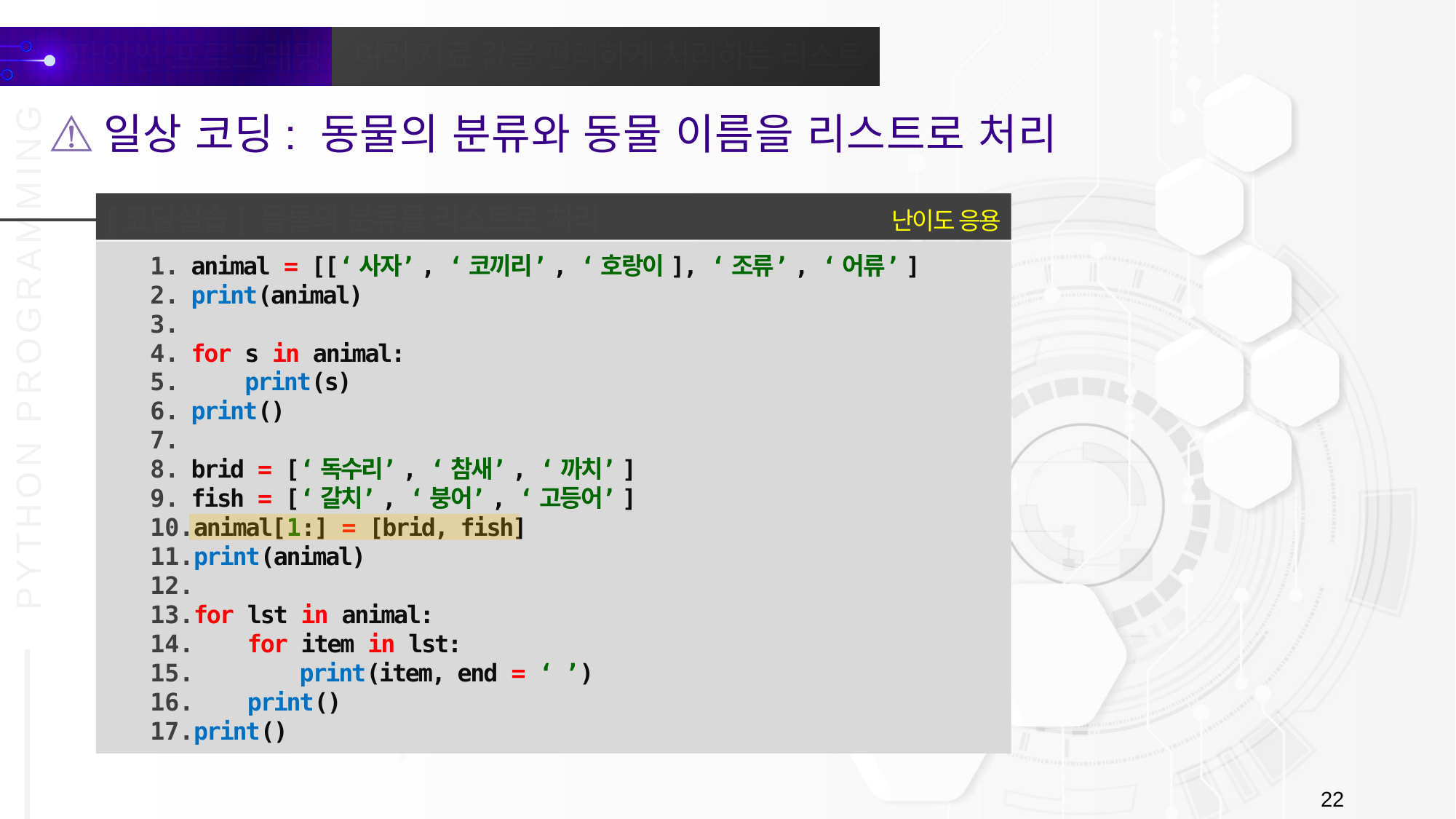

일상 코딩: 동물의 분류와 동물 이름을 리스트로 처리

난이도 응용
[코딩실습] 동물의 분류를 리스트로 처리
animal = [[‘사자’, ‘코끼리’, ‘호랑이], ‘조류’, ‘어류’]
print(animal)

for s in animal:
    print(s)
print()

brid = [‘독수리’, ‘참새’, ‘까치’]
fish = [‘갈치’, ‘붕어’, ‘고등어’]
animal[1:] = [brid, fish]
print(animal)

for lst in animal:
    for item in lst:
        print(item, end = ‘ ’)
    print()
print()

22